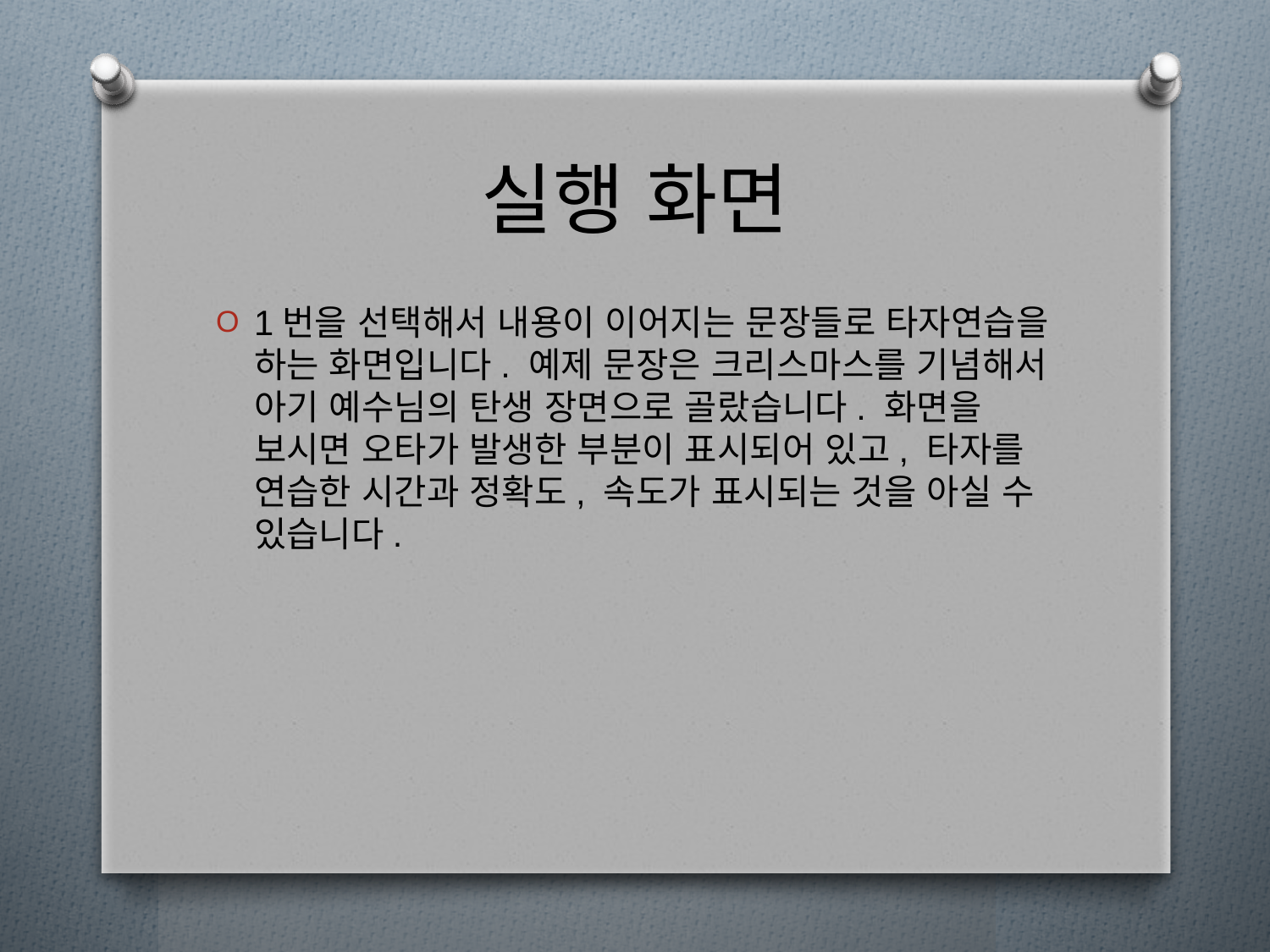

# 실행 화면
1번을 선택해서 내용이 이어지는 문장들로 타자연습을 하는 화면입니다. 예제 문장은 크리스마스를 기념해서 아기 예수님의 탄생 장면으로 골랐습니다. 화면을 보시면 오타가 발생한 부분이 표시되어 있고, 타자를 연습한 시간과 정확도, 속도가 표시되는 것을 아실 수 있습니다.